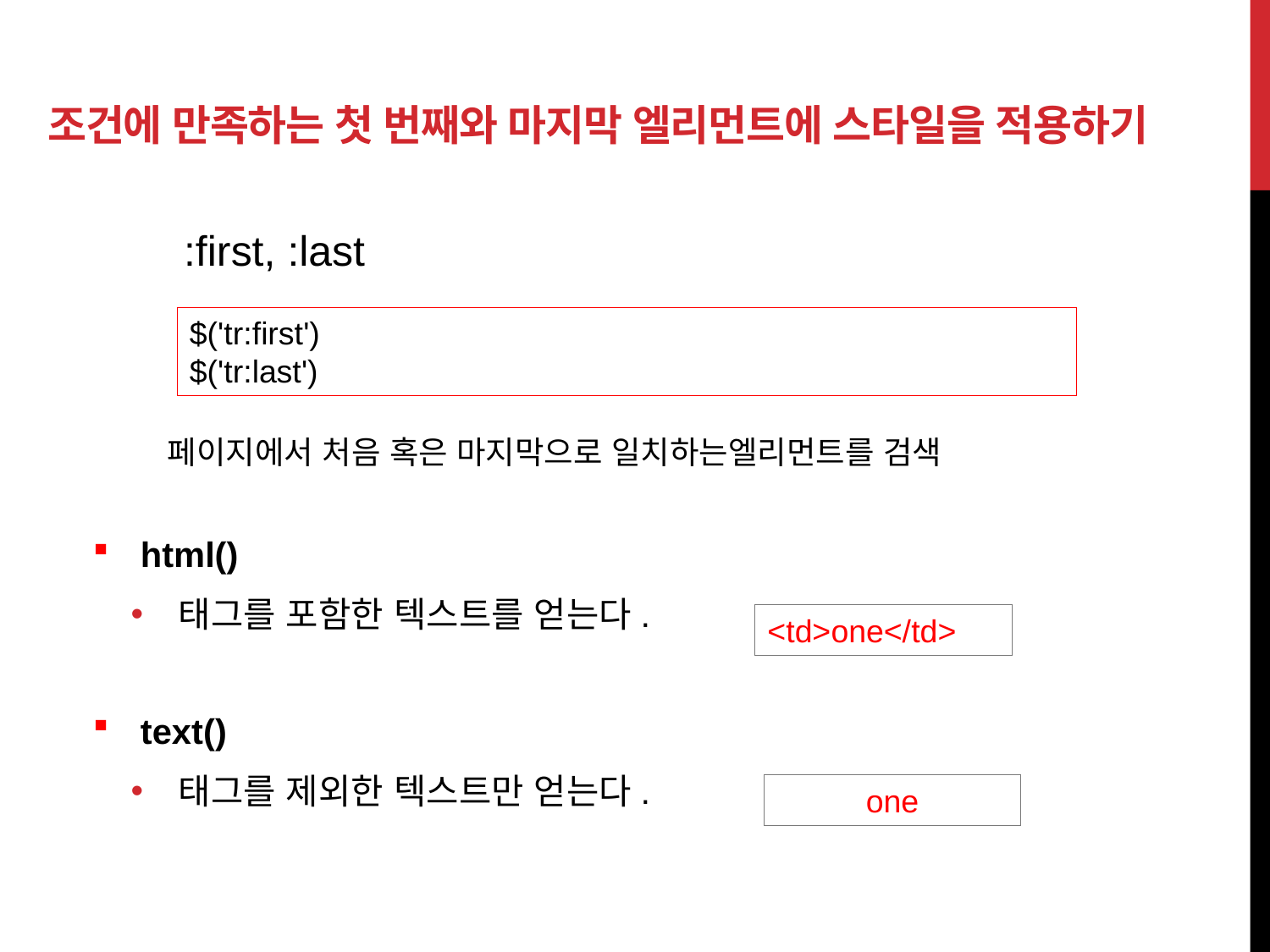

# 조건에 만족하는 첫 번째와 마지막 엘리먼트에 스타일을 적용하기
:first, :last
$('tr:first')
$('tr:last')
페이지에서 처음 혹은 마지막으로 일치하는엘리먼트를 검색
html()
태그를 포함한 텍스트를 얻는다.

text()
태그를 제외한 텍스트만 얻는다.

<td>one</td>
one